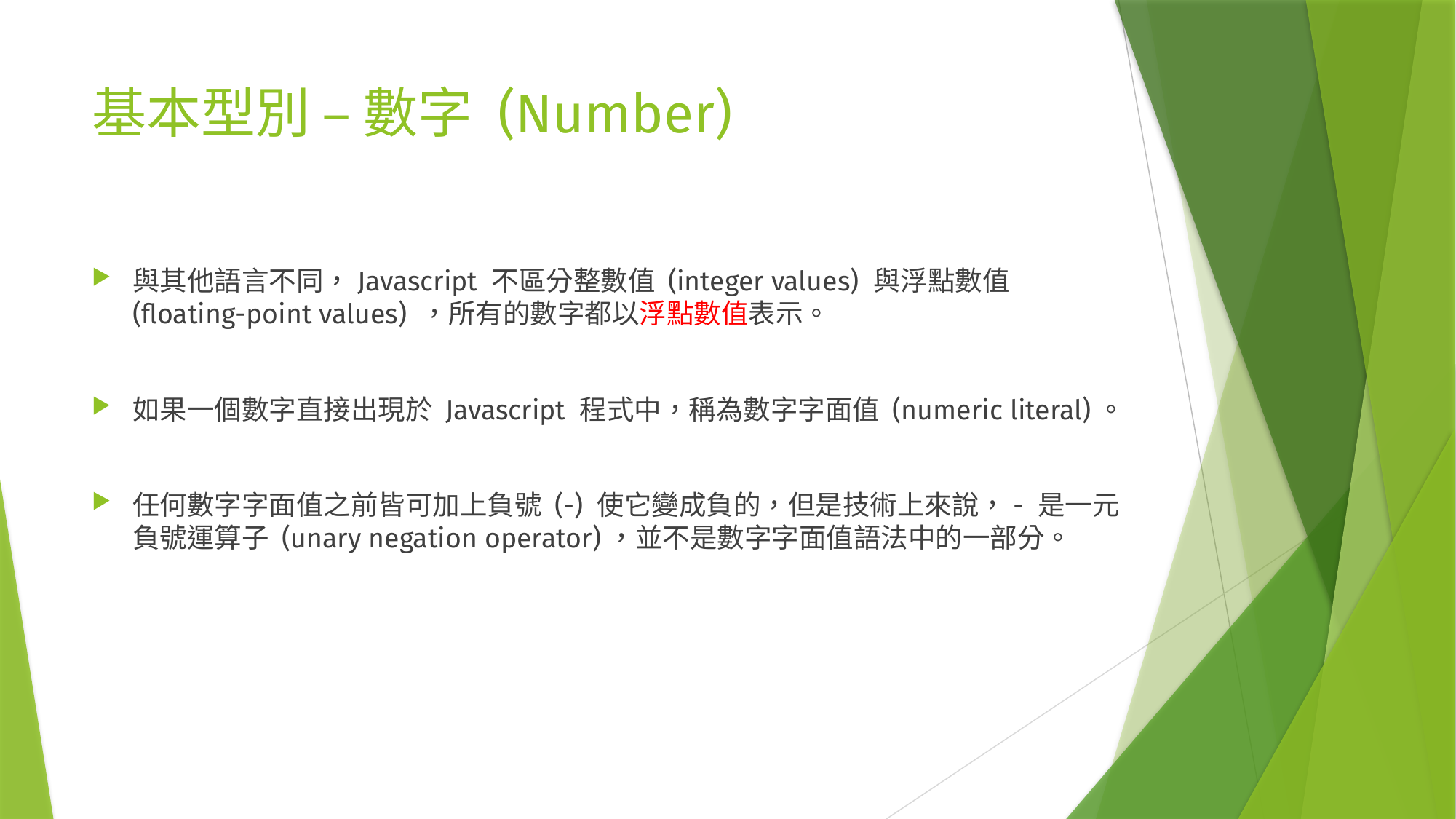

# 基本型別 – 數字 (Number)
與其他語言不同，Javascript 不區分整數值 (integer values) 與浮點數值 (floating-point values) ，所有的數字都以浮點數值表示。

如果一個數字直接出現於 Javascript 程式中，稱為數字字面值 (numeric literal)。

任何數字字面值之前皆可加上負號 (-) 使它變成負的，但是技術上來說，- 是一元負號運算子 (unary negation operator)，並不是數字字面值語法中的一部分。